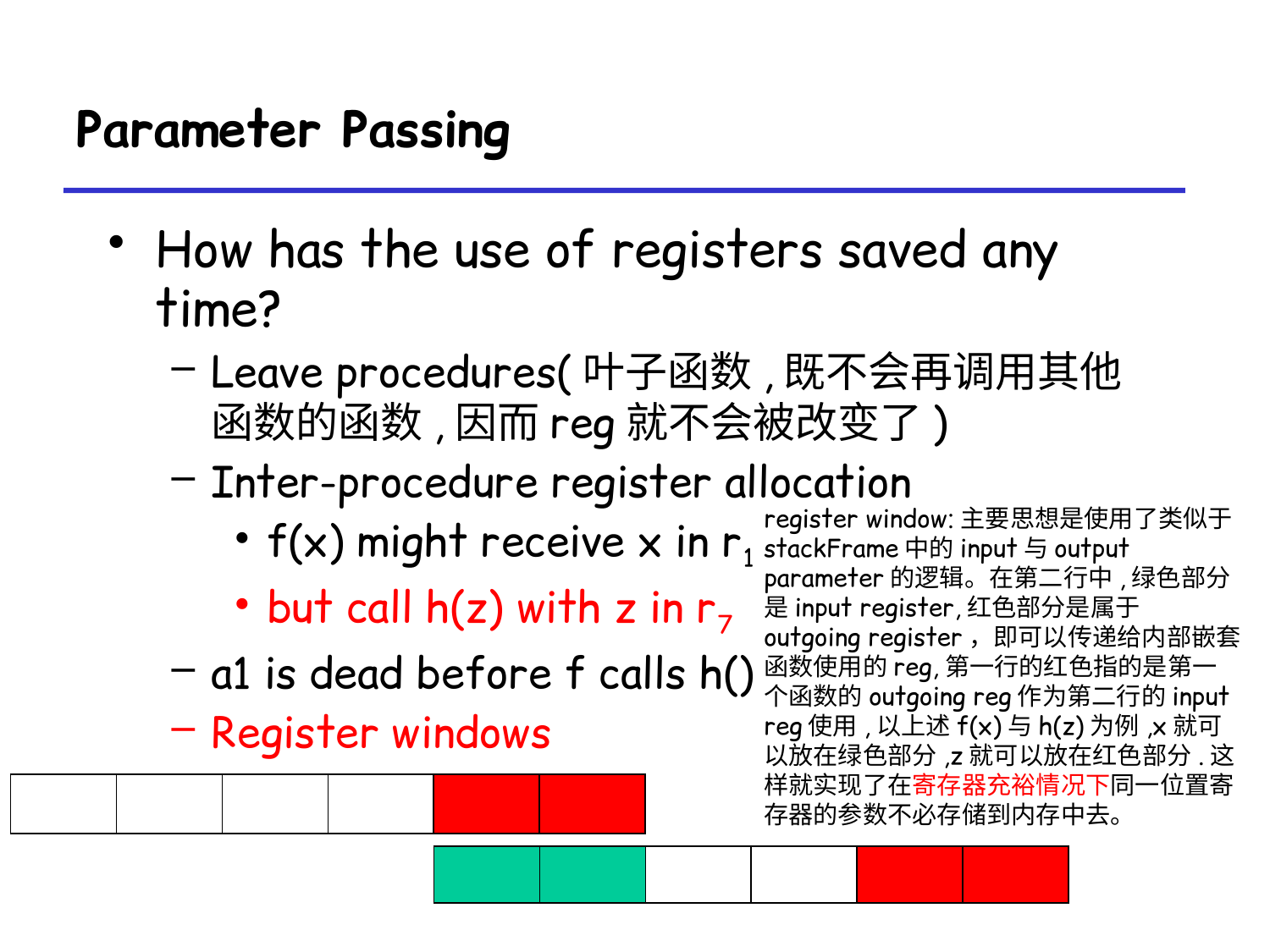

# Parameter Passing
How has the use of registers saved any time?
Leave procedures(叶子函数,既不会再调用其他函数的函数,因而reg就不会被改变了)
Inter-procedure register allocation
f(x) might receive x in r1
but call h(z) with z in r7
a1 is dead before f calls h()
Register windows

register window:主要思想是使用了类似于stackFrame中的input与output parameter的逻辑。在第二行中,绿色部分是input register,红色部分是属于outgoing register，即可以传递给内部嵌套函数使用的reg,第一行的红色指的是第一个函数的outgoing reg作为第二行的input reg使用,以上述f(x)与h(z)为例,x就可以放在绿色部分,z就可以放在红色部分.这样就实现了在寄存器充裕情况下同一位置寄存器的参数不必存储到内存中去。
|  |  |  |  |  |  |
| --- | --- | --- | --- | --- | --- |
|  |  |  |  |  |  |
| --- | --- | --- | --- | --- | --- |
20